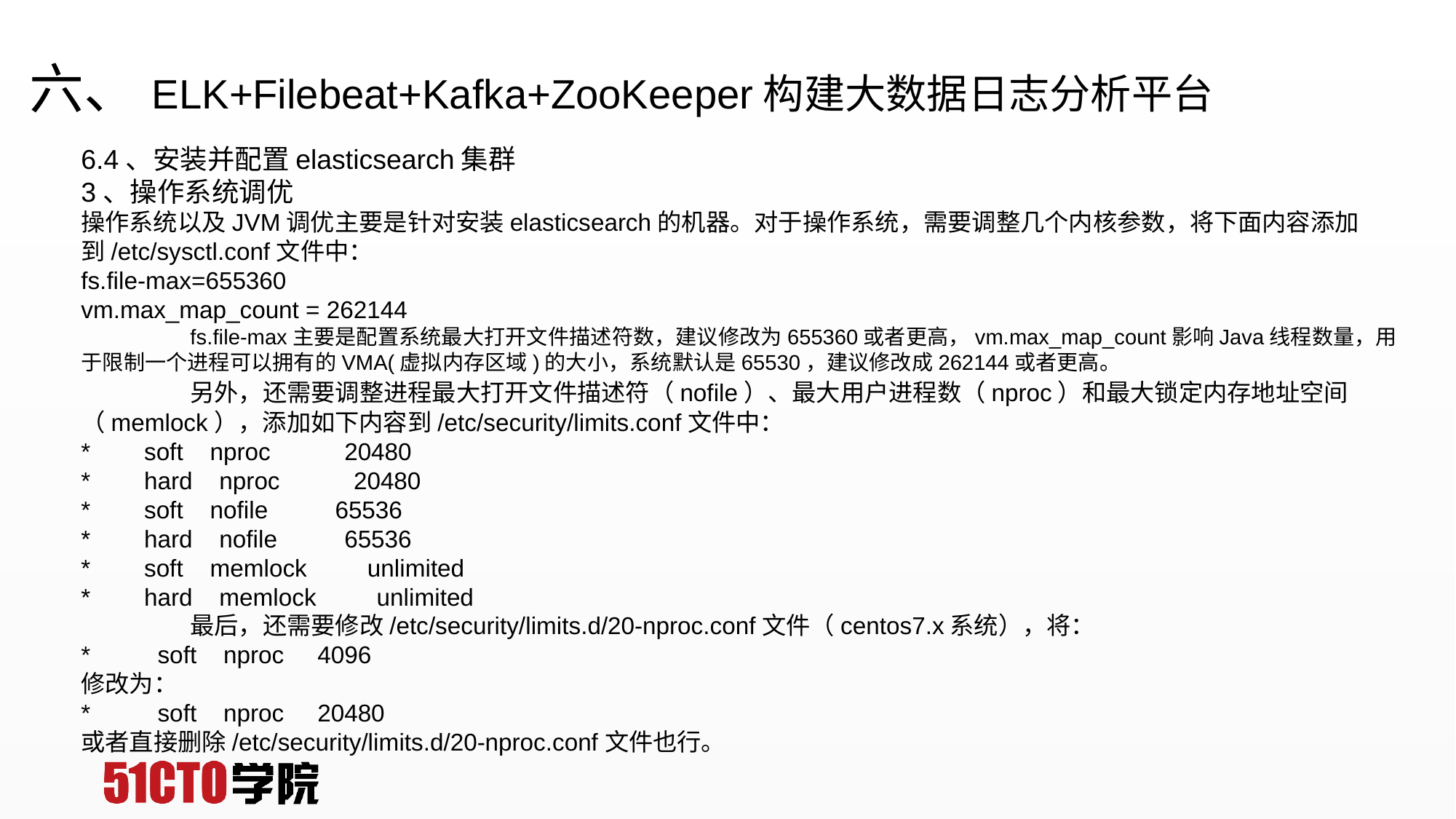

# 六、ELK+Filebeat+Kafka+ZooKeeper构建大数据日志分析平台
6.4、安装并配置elasticsearch集群
3、操作系统调优
操作系统以及JVM调优主要是针对安装elasticsearch的机器。对于操作系统，需要调整几个内核参数，将下面内容添加到/etc/sysctl.conf文件中：
fs.file-max=655360
vm.max_map_count = 262144
	fs.file-max主要是配置系统最大打开文件描述符数，建议修改为655360或者更高，vm.max_map_count影响Java线程数量，用于限制一个进程可以拥有的VMA(虚拟内存区域)的大小，系统默认是65530，建议修改成262144或者更高。
	另外，还需要调整进程最大打开文件描述符（nofile）、最大用户进程数（nproc）和最大锁定内存地址空间（memlock），添加如下内容到/etc/security/limits.conf文件中：
*        soft    nproc           20480
*        hard    nproc           20480
*        soft    nofile          65536
*        hard    nofile          65536
*        soft    memlock         unlimited
*        hard    memlock         unlimited
	最后，还需要修改/etc/security/limits.d/20-nproc.conf文件（centos7.x系统），将：
*          soft    nproc     4096
修改为：
*          soft    nproc     20480
或者直接删除/etc/security/limits.d/20-nproc.conf文件也行。